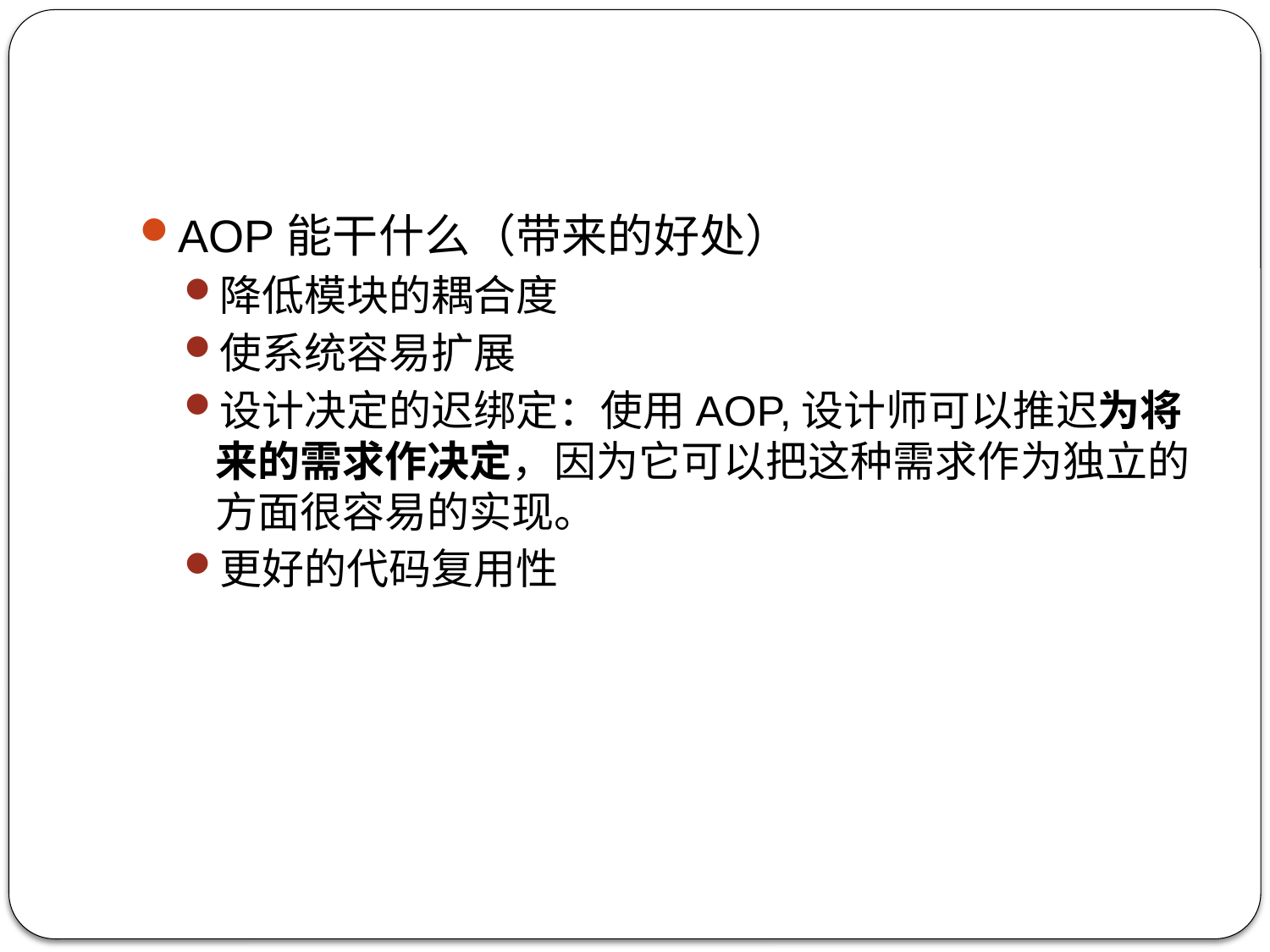

#
AOP能干什么（带来的好处）
降低模块的耦合度
使系统容易扩展
设计决定的迟绑定：使用AOP,设计师可以推迟为将来的需求作决定，因为它可以把这种需求作为独立的方面很容易的实现。
更好的代码复用性